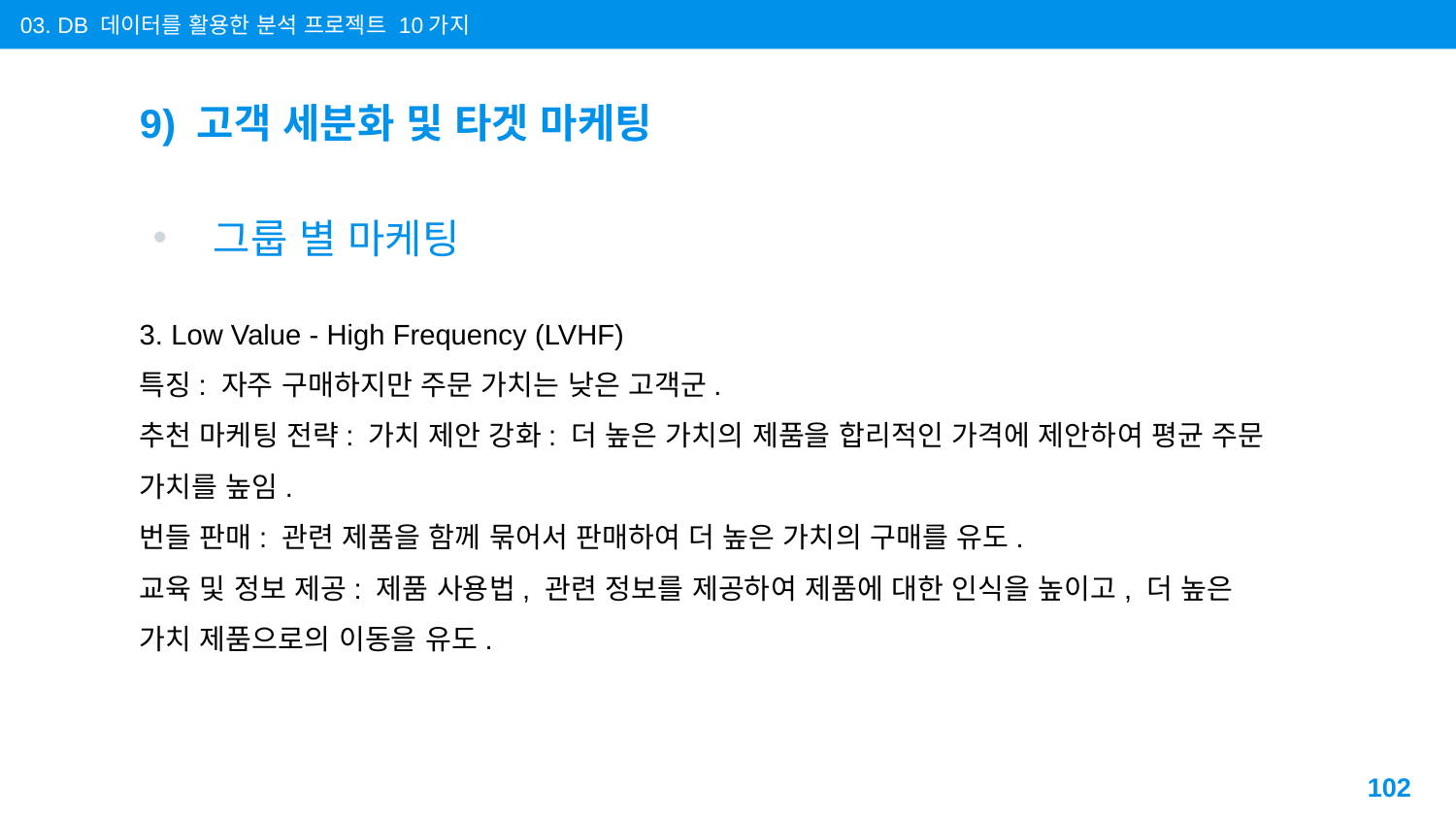

03. DB 데이터를 활용한 분석 프로젝트 10가지
# 9) 고객 세분화 및 타겟 마케팅
그룹 별 마케팅

3. Low Value - High Frequency (LVHF)
특징: 자주 구매하지만 주문 가치는 낮은 고객군.
추천 마케팅 전략: 가치 제안 강화: 더 높은 가치의 제품을 합리적인 가격에 제안하여 평균 주문 가치를 높임.
번들 판매: 관련 제품을 함께 묶어서 판매하여 더 높은 가치의 구매를 유도.
교육 및 정보 제공: 제품 사용법, 관련 정보를 제공하여 제품에 대한 인식을 높이고, 더 높은 가치 제품으로의 이동을 유도.
102